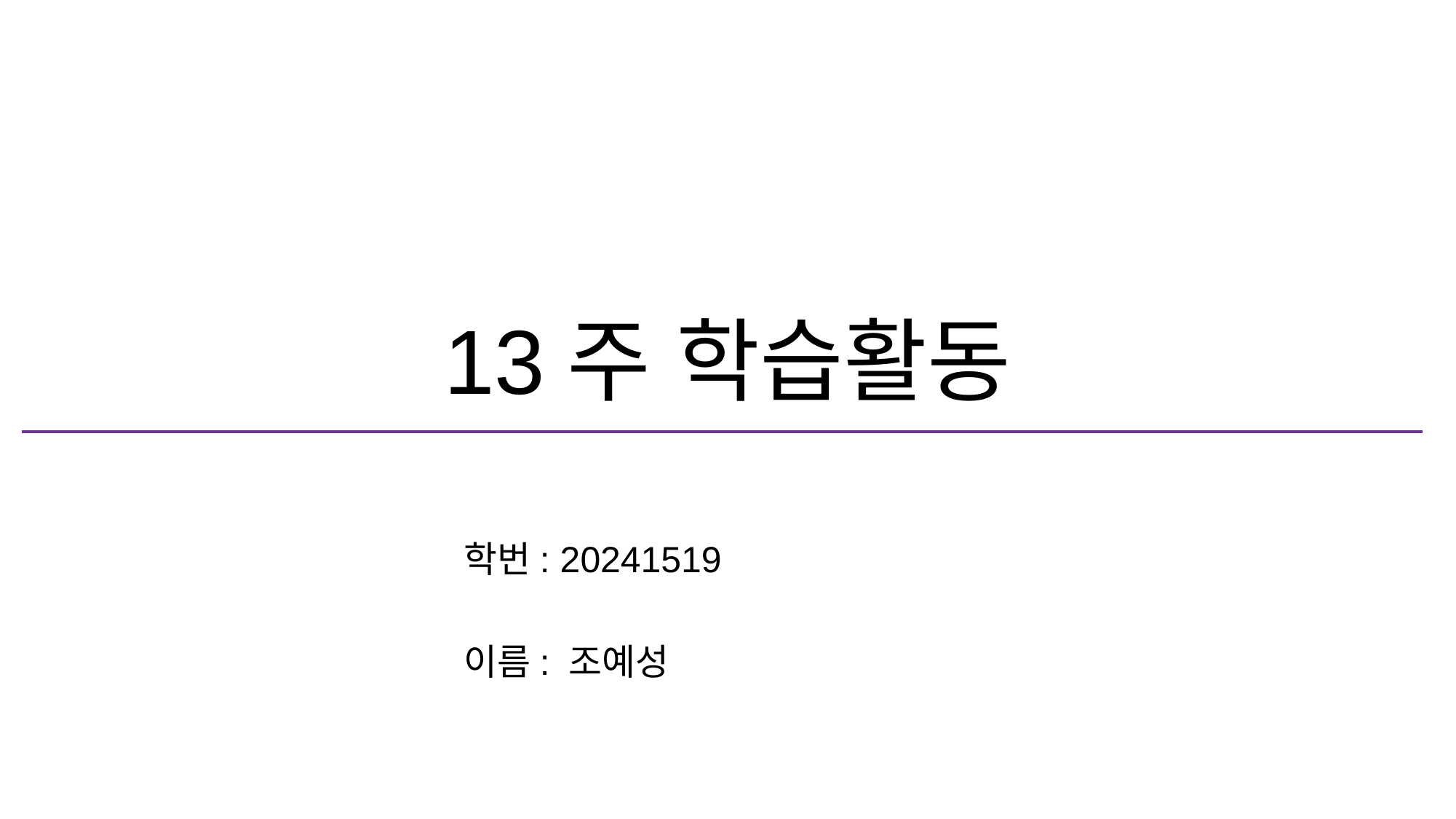

# 13주 학습활동
학번: 20241519
이름: 조예성